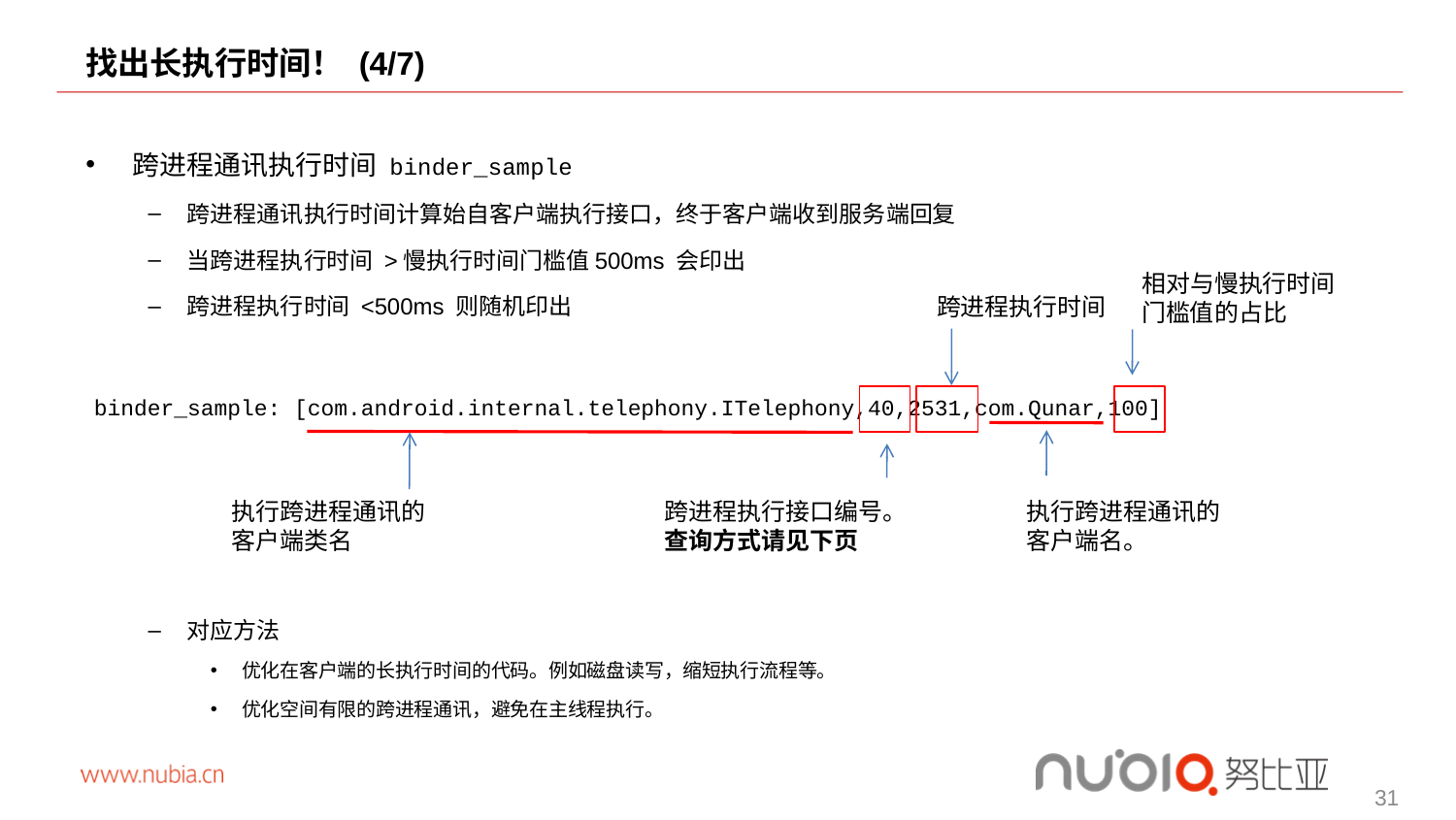

# 找出长执行时间！ (4/7)
跨进程通讯执行时间 binder_sample
跨进程通讯执行时间计算始自客户端执行接口，终于客户端收到服务端回复
当跨进程执行时间 >慢执行时间门槛值500ms 会印出
跨进程执行时间 <500ms 则随机印出

对应方法
优化在客户端的长执行时间的代码。例如磁盘读写，缩短执行流程等。
优化空间有限的跨进程通讯，避免在主线程执行。

相对与慢执行时间
门槛值的占比
跨进程执行时间
binder_sample: [com.android.internal.telephony.ITelephony,40,2531,com.Qunar,100]

执行跨进程通讯的
客户端类名
跨进程执行接口编号。
查询方式请见下页
执行跨进程通讯的
客户端名。
31